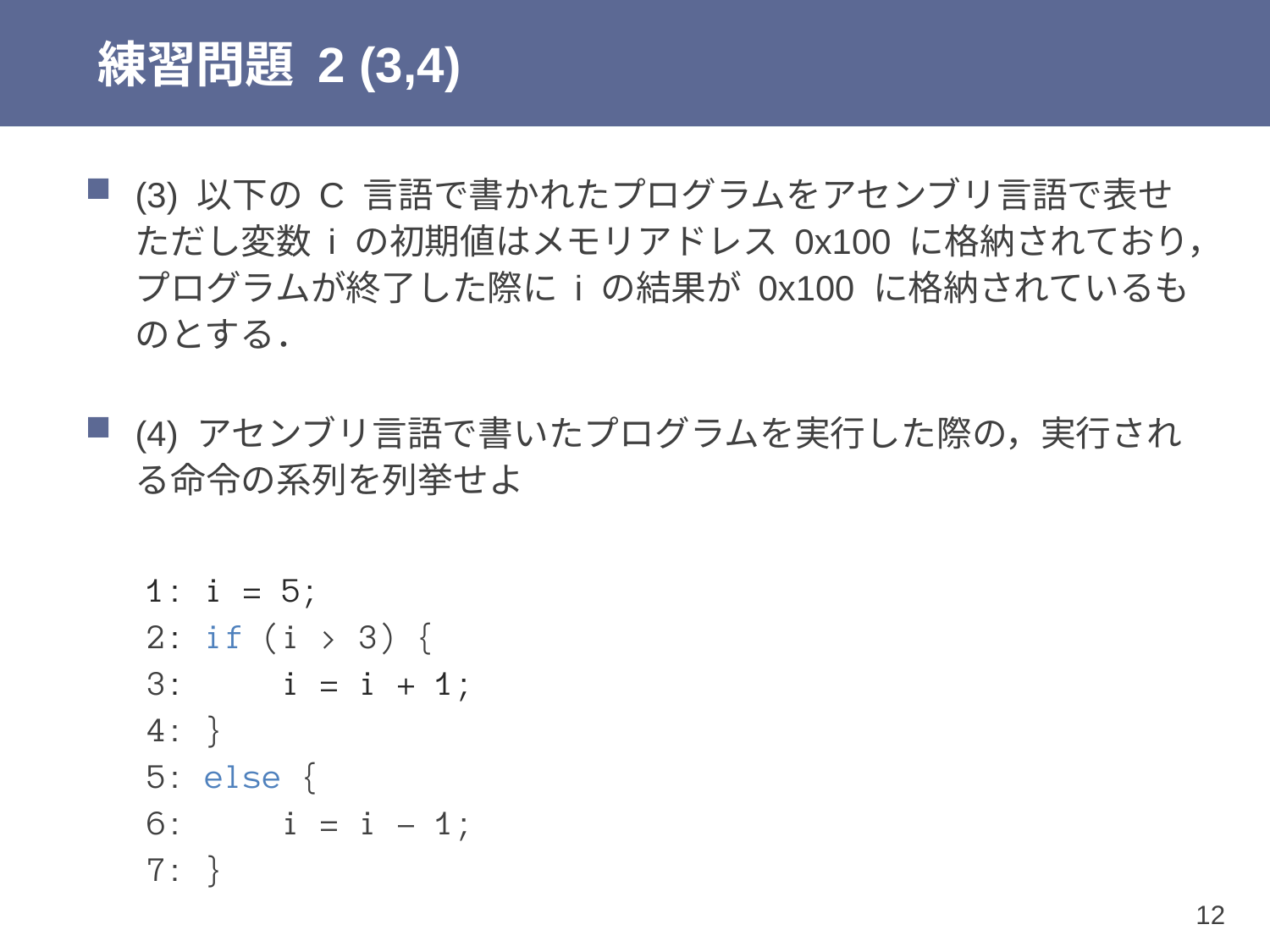

# 練習問題 2 (3,4)
(3) 以下の C 言語で書かれたプログラムをアセンブリ言語で表せ
ただし変数 i の初期値はメモリアドレス 0x100 に格納されており，プログラムが終了した際に i の結果が 0x100 に格納されているものとする．
(4) アセンブリ言語で書いたプログラムを実行した際の，実行される命令の系列を列挙せよ
1: i = 5;
2: if (i > 3) {
3:     i = i + 1;
4: }
5: else {
6:     i = i - 1;
7: }